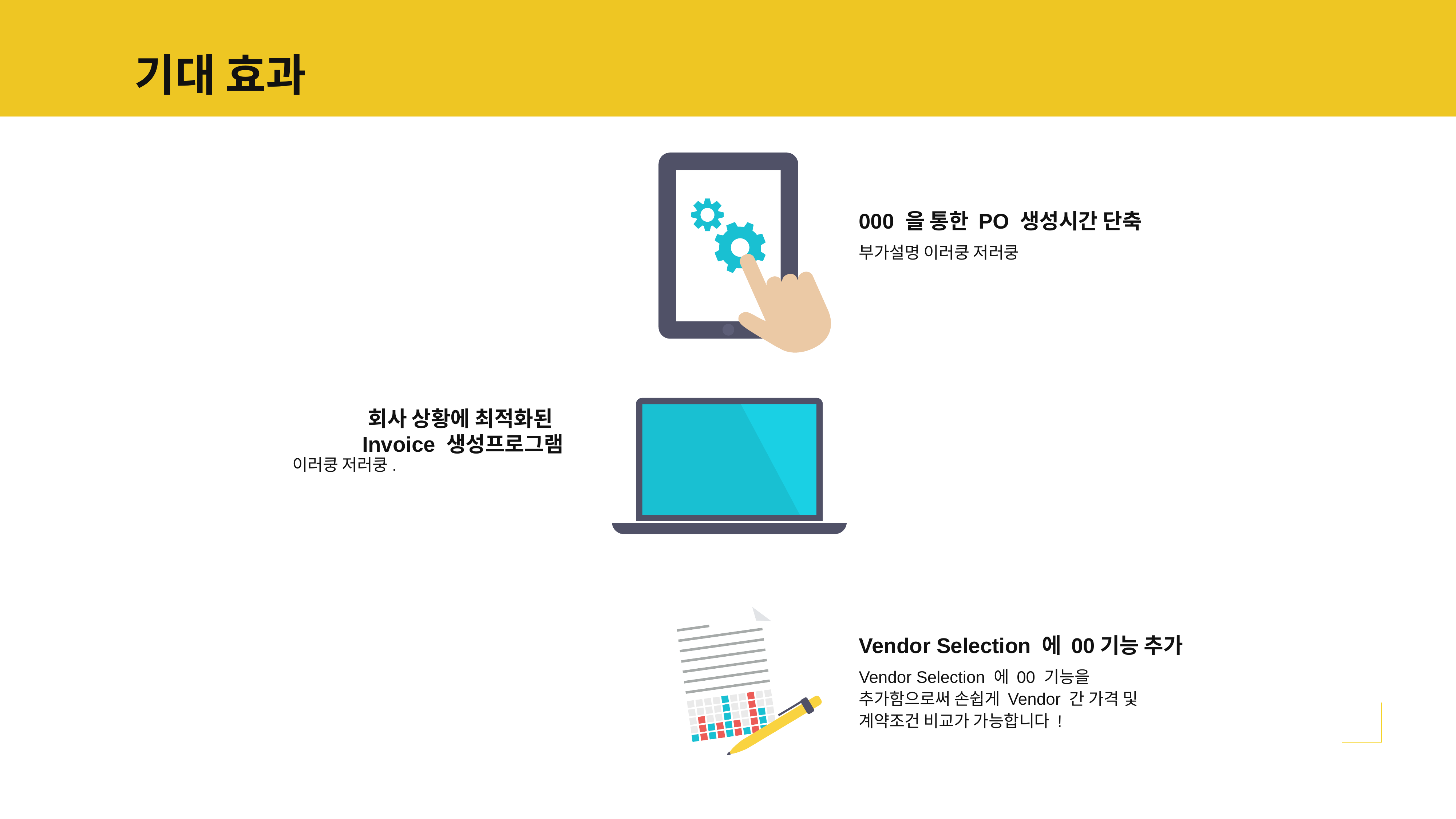

기대 효과

000 을 통한 PO 생성시간 단축
부가설명 이러쿵 저러쿵

회사 상황에 최적화된
Invoice 생성프로그램
이러쿵 저러쿵.

Vendor Selection 에 00기능 추가
Vendor Selection 에 00 기능을 추가함으로써 손쉽게 Vendor 간 가격 및 계약조건 비교가 가능합니다 !